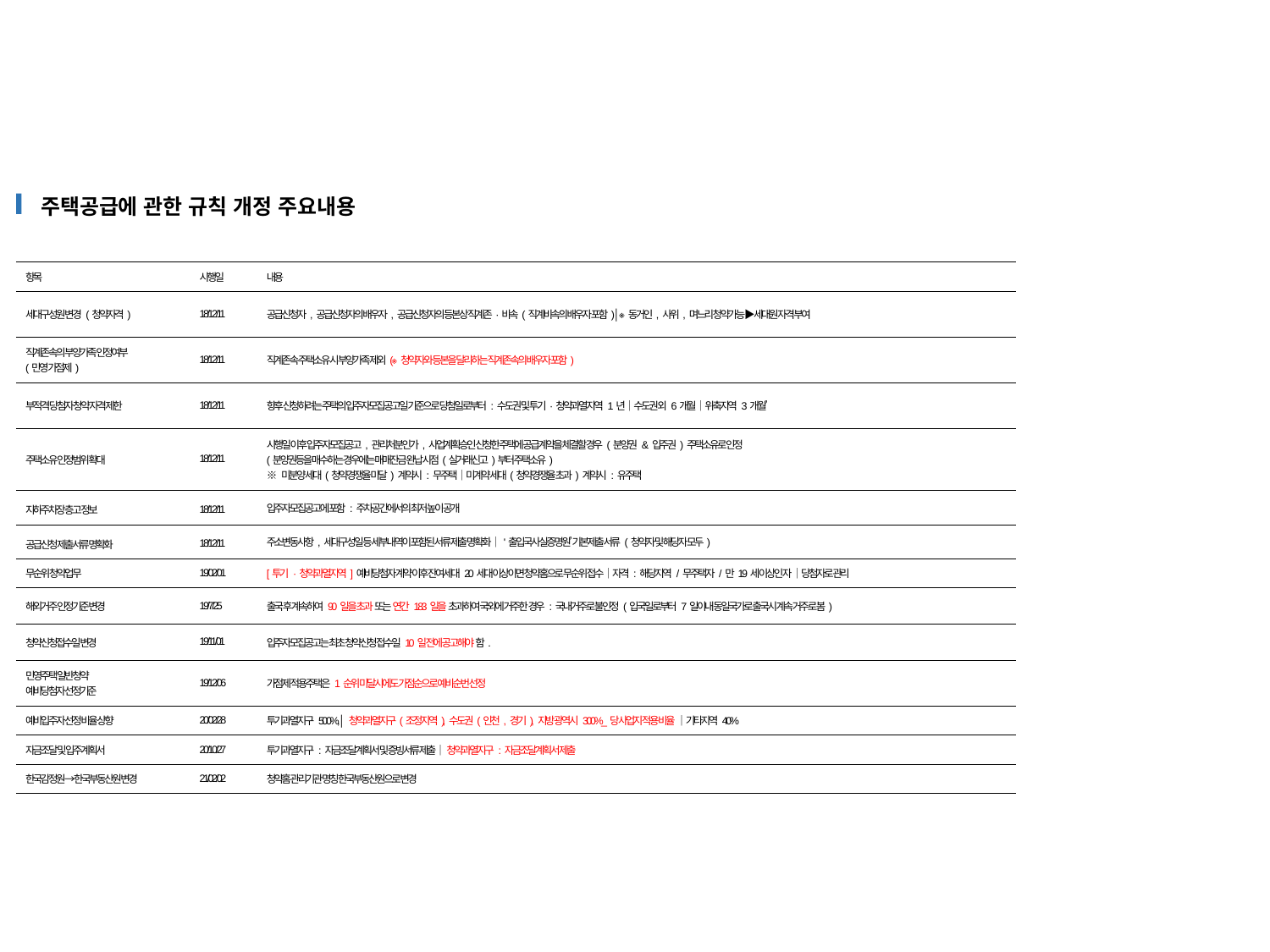

주택공급에 관한 규칙 개정 주요내용

| 항목 | 시행일 | 내용 |
| --- | --- | --- |
| 세대구성원 변경 (청약자격) | 18/12/11 | 공급신청자, 공급신청자의 배우자, 공급신청자의 등본상 직계존·비속(직계비속의 배우자 포함) │ ※ 동거인, 사위, 며느리 청약가능 ▶ 세대원 자격 부여 |
| 직계존속의 부양가족 인정여부 (민영 가점제) | 18/12/11 | 직계존속 주택소유 시 부양가족 제외(※ 청약자와 등본을 달리하는 직계존속의 배우자 포함) |
| 부적격 당첨자 청약 자격 제한 | 18/12/11 | 향후 신청하려는 주택의 입주자모집공고일 기준으로 당첨일로부터 : 수도권 및 투기·청약과열지역 1년 │ 수도권 외 6개월 │ 위축지역 3개월’ |
| 주택소유 인정범위 확대 | 18/12/11 | 시행일 이후 입주자모집공고, 관리처분인가, 사업계획승인 신청한 주택에 공급계약을 체결할 경우 (분양권 & 입주권) 주택소유로 인정 (분양권등을 매수하는 경우에는 매매잔금 완납 시점(실거래신고)부터 주택소유) ※ 미분양 세대(청약경쟁율 미달) 계약시 : 무주택 │ 미계약 세대(청약경쟁율 초과) 계약시 : 유주택 |
| 지하주차장 층고 정보 | 18/12/11 | 입주자모집공고에 포함 : 주차공간에서의 최저 높이 공개 |
| 공급신청 제출서류 명확화 | 18/12/11 | 주소변동사항, 세대구성일 등 세부내역이 포함된 서류 제출 명확화 │'출입국사실증명원’ 기본제출 서류 (청약자 및 해당자 모두) |
| 무순위 청약업무 | 19/02/01 | [투기 ·청약과열지역] 예비당첨자 계약 이후 잔여세대 20세대 이상이면 청약홈으로 무순위 접수 │ 자격 : 해당지역 / 무주택자 / 만19세 이상인 자 │ 당첨자로 관리 |
| 해외거주 인정기준 변경 | 19/7/25 | 출국 후 계속하여 90일을 초과 또는 연간 183일을 초과하여 국외에 거주한 경우 : 국내거주로 불인정 (입국일로부터 7일이내 동일국가로 출국시 계속 거주로 봄) |
| 청약신청접수일 변경 | 19/11/01 | 입주자모집공고는 최초 청약신청 접수일 10일 전에 공고해야 함. |
| 민영주택 일반청약 예비당첨자 선정기준 | 19/12/06 | 가점제 적용주택은 1순위 미달시에도 가점순으로 예비순번 선정 |
| 예비입주자 선정 비율 상향 | 20/02/28 | 투기과열지구 500%, │ 청약과열지구(조정지역), 수도권(인천, 경기), 지방 광역시 300%\_당 사업지 적용 비율 │ 기타지역 40% |
| 자금조달 및 입주계획서 | 20/10/27 | 투기과열지구 : 자금조달계획서 및 증빙서류 제출 │ 청약과열지구 : 자금조달계획서 제출 |
| 한국감정원 → 한국부동산원 변경 | 21/02/02 | 청약홈 관리기관 명칭 한국부동산원으로 변경 |